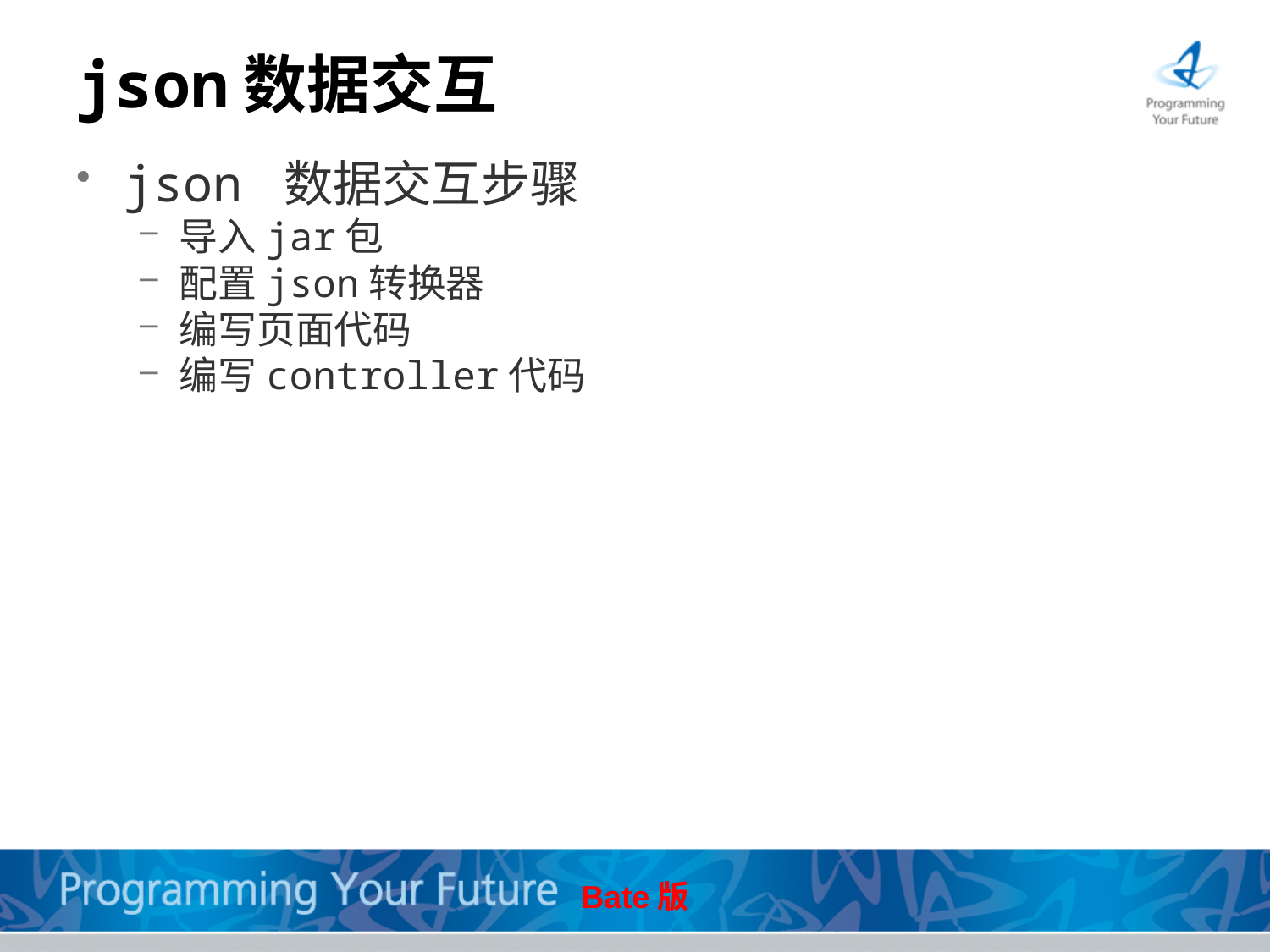

# json数据交互
json 数据交互步骤
导入jar包
配置json转换器
编写页面代码
编写controller代码